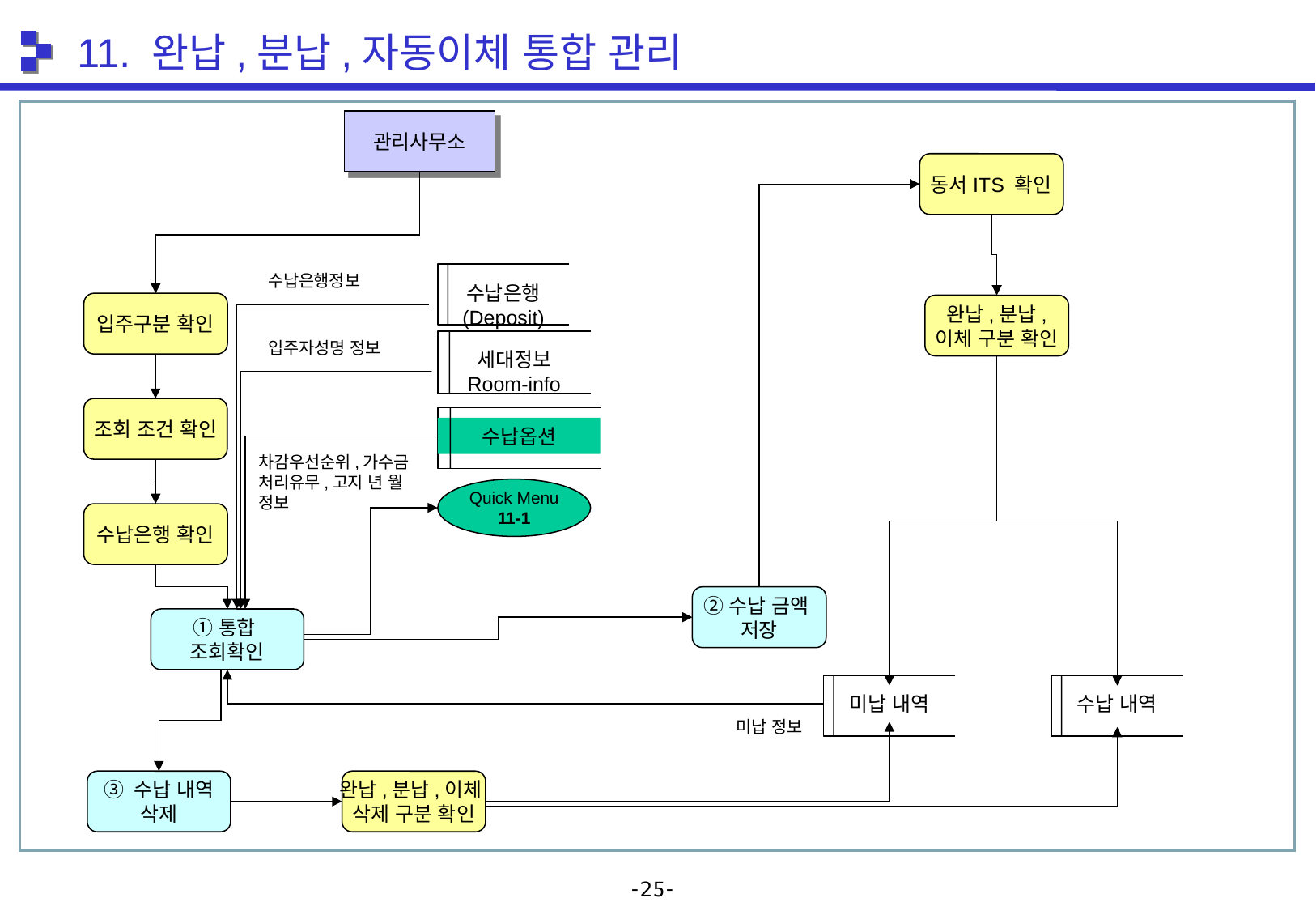

11. 완납,분납,자동이체 통합 관리

관리사무소
동서ITS 확인
수납은행정보

수납은행
(Deposit)

입주구분 확인
완납,분납,
이체 구분 확인
입주자성명 정보

세대정보
Room-info

조회 조건 확인

수납옵션

차감우선순위,가수금 처리유무,고지 년 월 정보
Quick Menu
11-1
수납은행 확인

②수납 금액
저장

①통합
조회확인

미납 내역

수납 내역

미납 정보
③ 수납 내역
삭제
완납,분납,이체
삭제 구분 확인